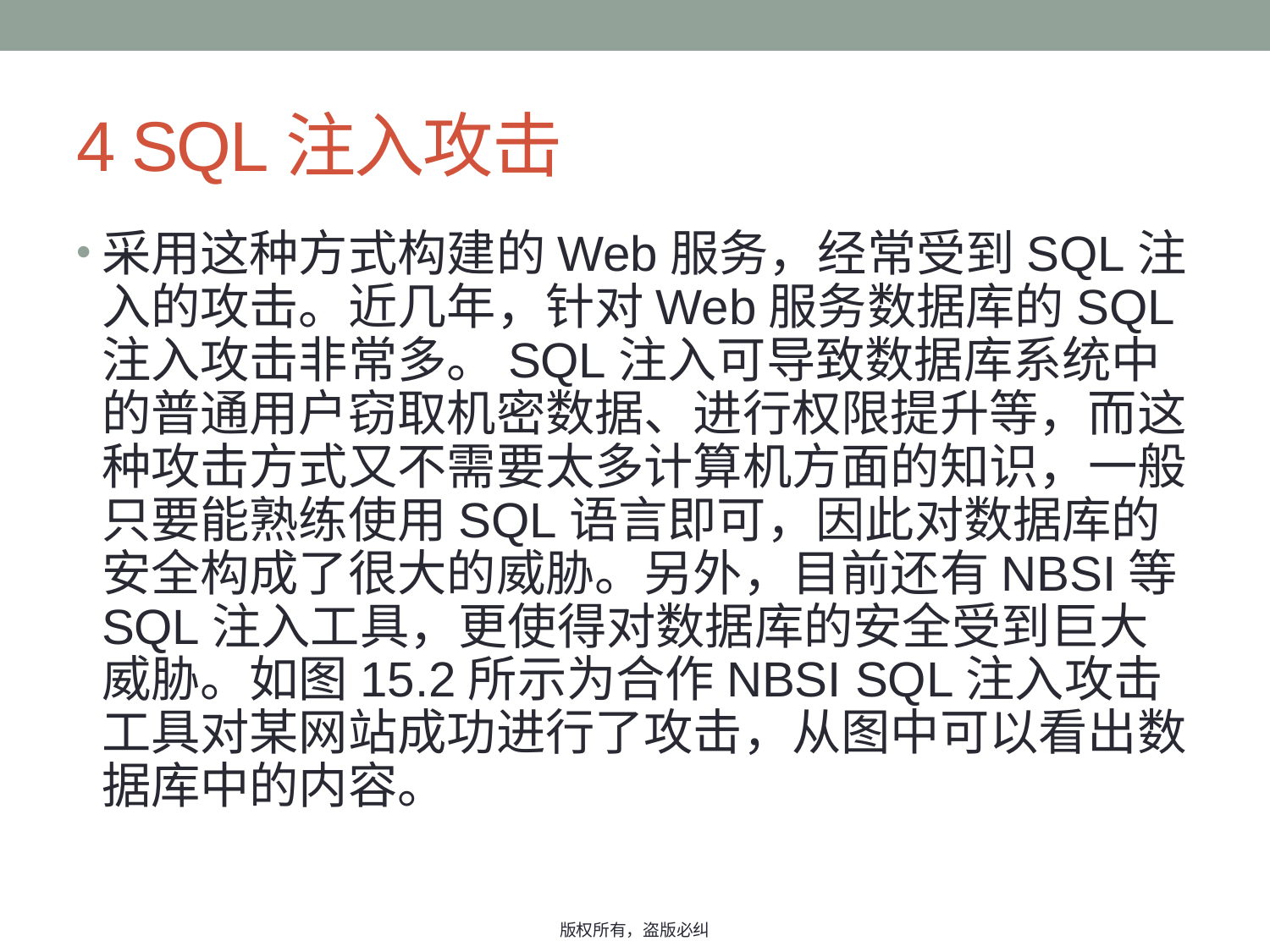

# 4 SQL注入攻击
采用这种方式构建的Web服务，经常受到SQL注入的攻击。近几年，针对Web服务数据库的SQL注入攻击非常多。SQL注入可导致数据库系统中的普通用户窃取机密数据、进行权限提升等，而这种攻击方式又不需要太多计算机方面的知识，一般只要能熟练使用SQL语言即可，因此对数据库的安全构成了很大的威胁。另外，目前还有NBSI等SQL注入工具，更使得对数据库的安全受到巨大威胁。如图15.2所示为合作NBSI SQL注入攻击工具对某网站成功进行了攻击，从图中可以看出数据库中的内容。
版权所有，盗版必纠